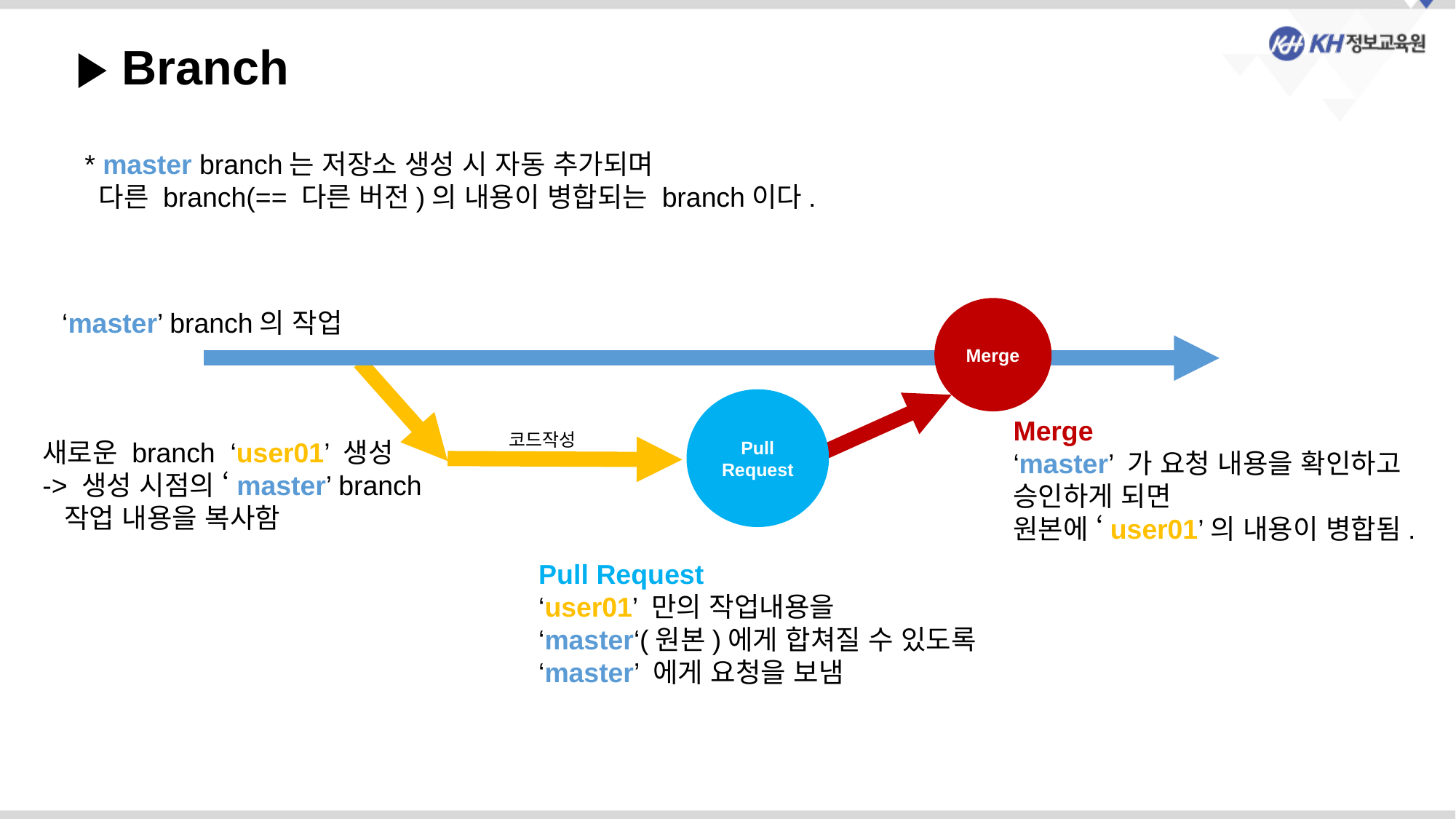

▶ Branch
* master branch는 저장소 생성 시 자동 추가되며
 다른 branch(== 다른 버전)의 내용이 병합되는 branch이다.
Merge
‘master’ branch의 작업
Pull Request
Merge
‘master’ 가 요청 내용을 확인하고
승인하게 되면
원본에 ‘user01’의 내용이 병합됨.
코드작성
새로운 branch  ‘user01’ 생성
-> 생성 시점의 ‘master’ branch
  작업 내용을 복사함
Pull Request
‘user01’ 만의 작업내용을
‘master‘(원본)에게 합쳐질 수 있도록
‘master’ 에게 요청을 보냄